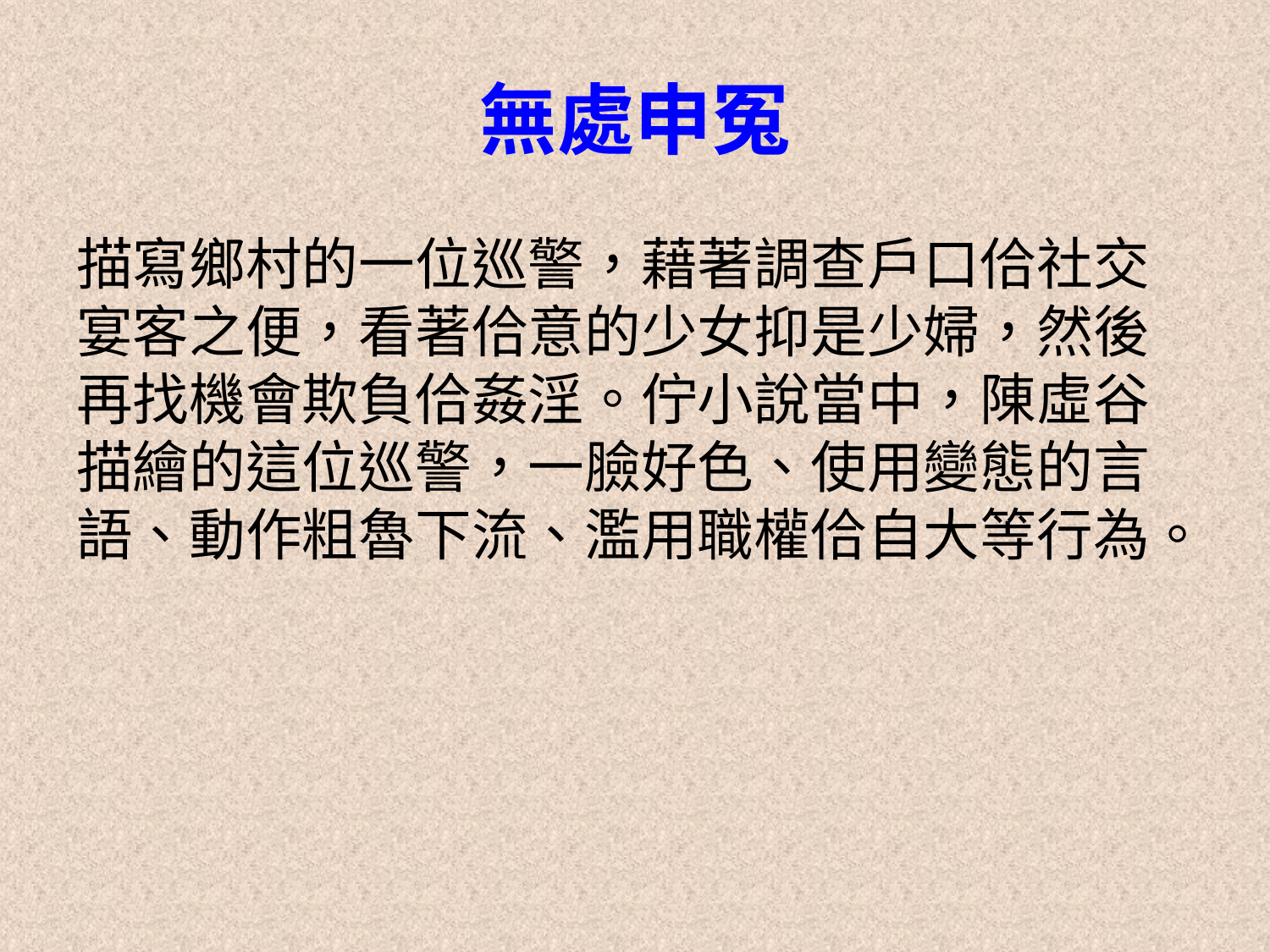

# 無處申冤
描寫鄉村的一位巡警，藉著調查戶口佮社交宴客之便，看著佮意的少女抑是少婦，然後再找機會欺負佮姦淫。佇小說當中，陳虛谷描繪的這位巡警，一臉好色、使用變態的言語、動作粗魯下流、濫用職權佮自大等行為。